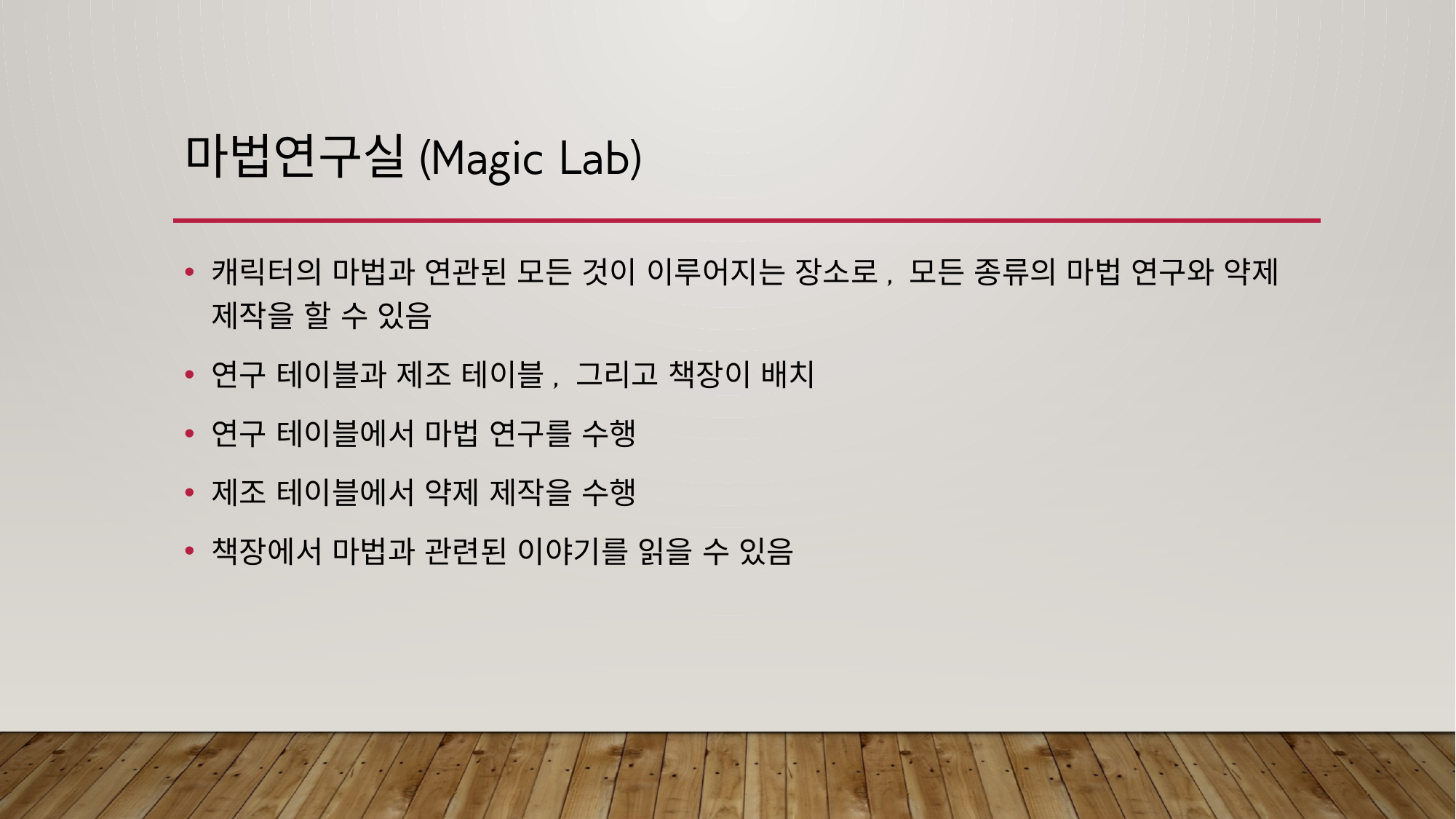

# 마법연구실(Magic Lab)
캐릭터의 마법과 연관된 모든 것이 이루어지는 장소로, 모든 종류의 마법 연구와 약제 제작을 할 수 있음
연구 테이블과 제조 테이블, 그리고 책장이 배치
연구 테이블에서 마법 연구를 수행
제조 테이블에서 약제 제작을 수행
책장에서 마법과 관련된 이야기를 읽을 수 있음